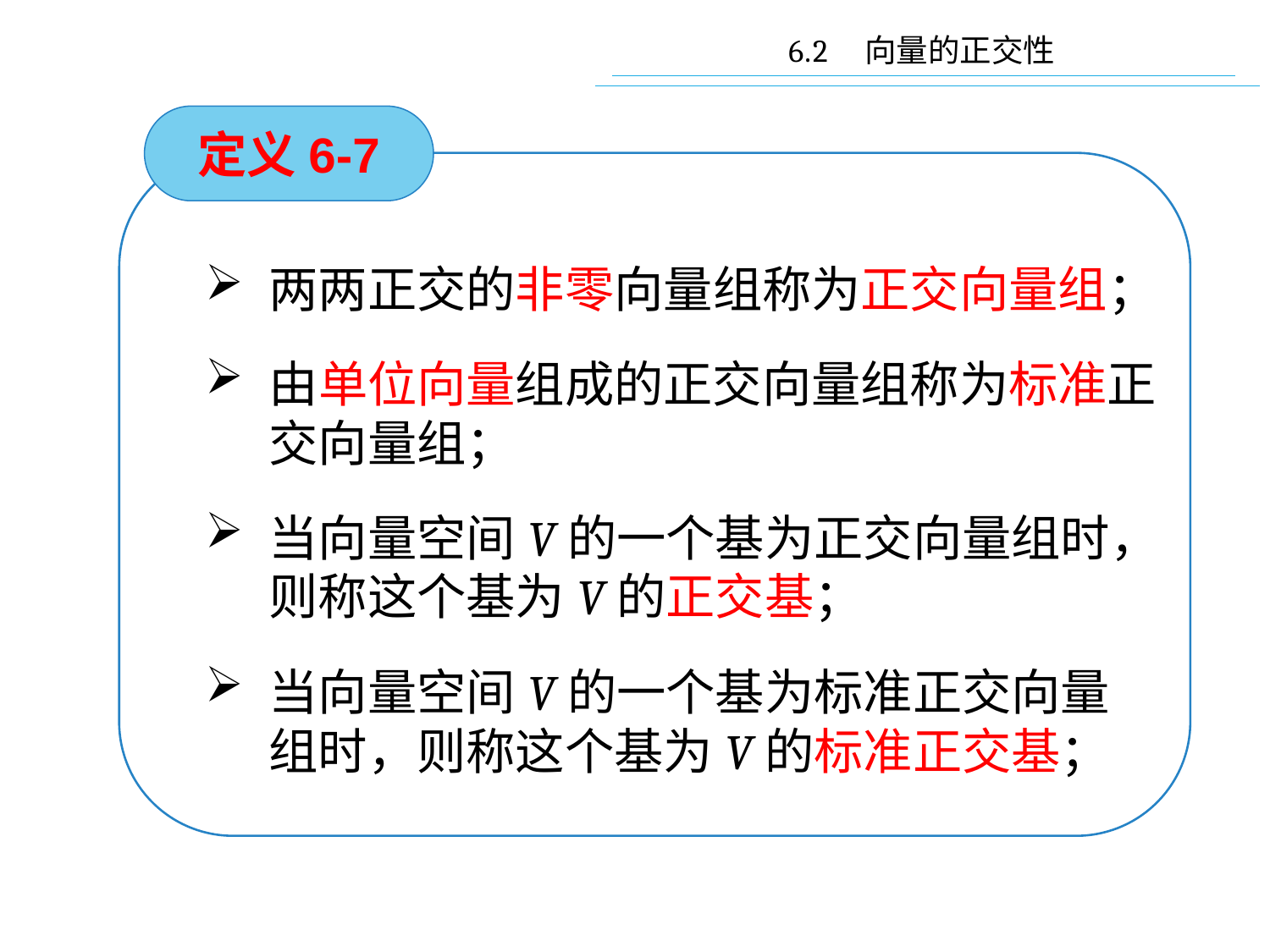

6.2    向量的正交性
定义6-7

两两正交的非零向量组称为正交向量组；
由单位向量组成的正交向量组称为标准正交向量组；
当向量空间V的一个基为正交向量组时，则称这个基为V的正交基；

当向量空间V的一个基为标准正交向量组时，则称这个基为V的标准正交基；